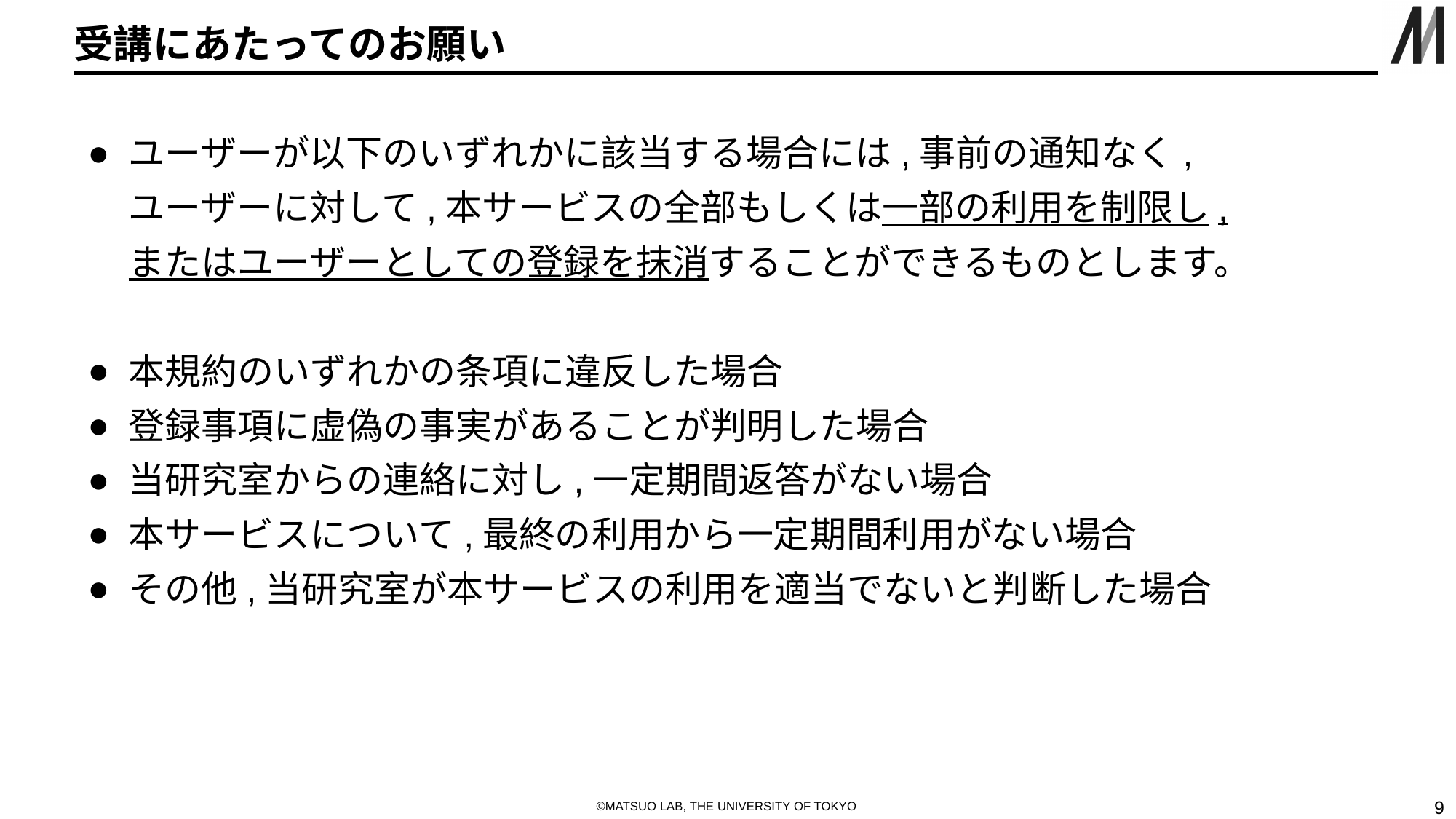

# 受講にあたってのお願い
ユーザーが以下のいずれかに該当する場合には,事前の通知なく,
ユーザーに対して,本サービスの全部もしくは一部の利用を制限し,
またはユーザーとしての登録を抹消することができるものとします。

本規約のいずれかの条項に違反した場合
登録事項に虚偽の事実があることが判明した場合
当研究室からの連絡に対し,一定期間返答がない場合
本サービスについて,最終の利用から一定期間利用がない場合
その他,当研究室が本サービスの利用を適当でないと判断した場合

9